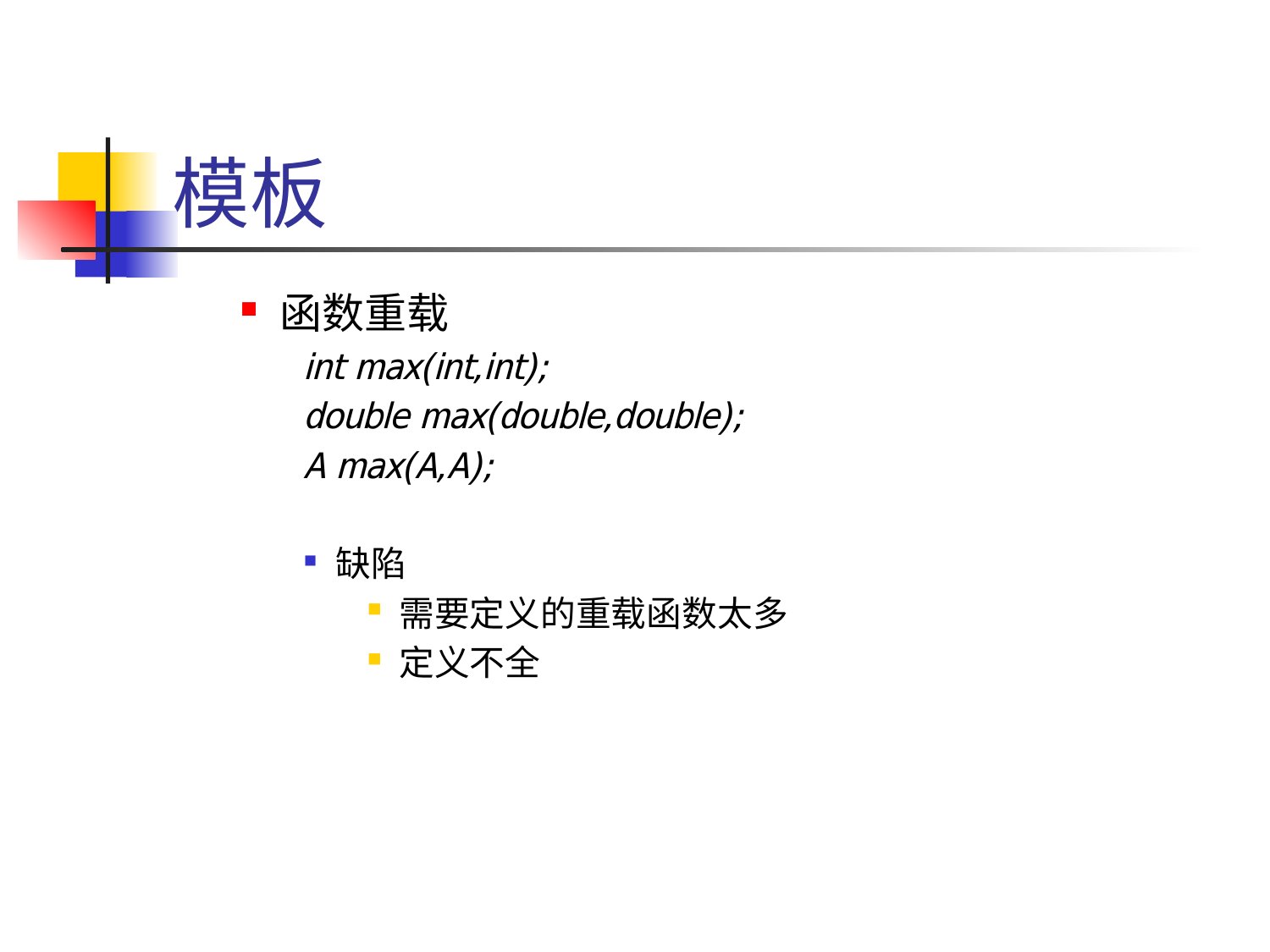

# 模板
函数重载
int max(int,int);
double max(double,double);
A max(A,A);

缺陷
需要定义的重载函数太多
定义不全